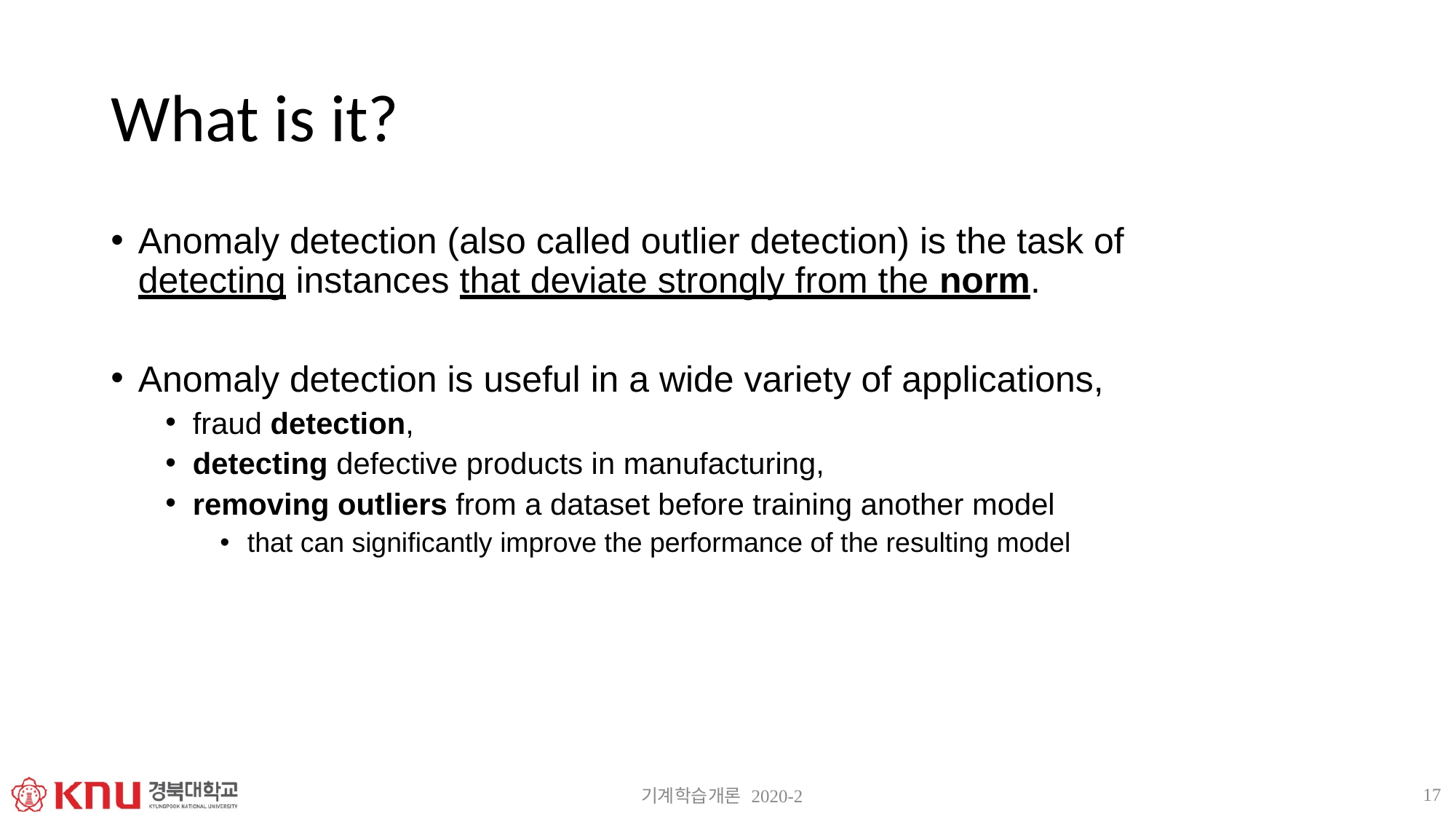

# What is it?
Anomaly detection (also called outlier detection) is the task of  detecting instances that deviate strongly from the norm.

Anomaly detection is useful in a wide variety of applications,
fraud detection,
detecting defective products in manufacturing,
removing outliers from a dataset before training another model
that can significantly improve the performance of the resulting model
17
기계학습개론 2020-2